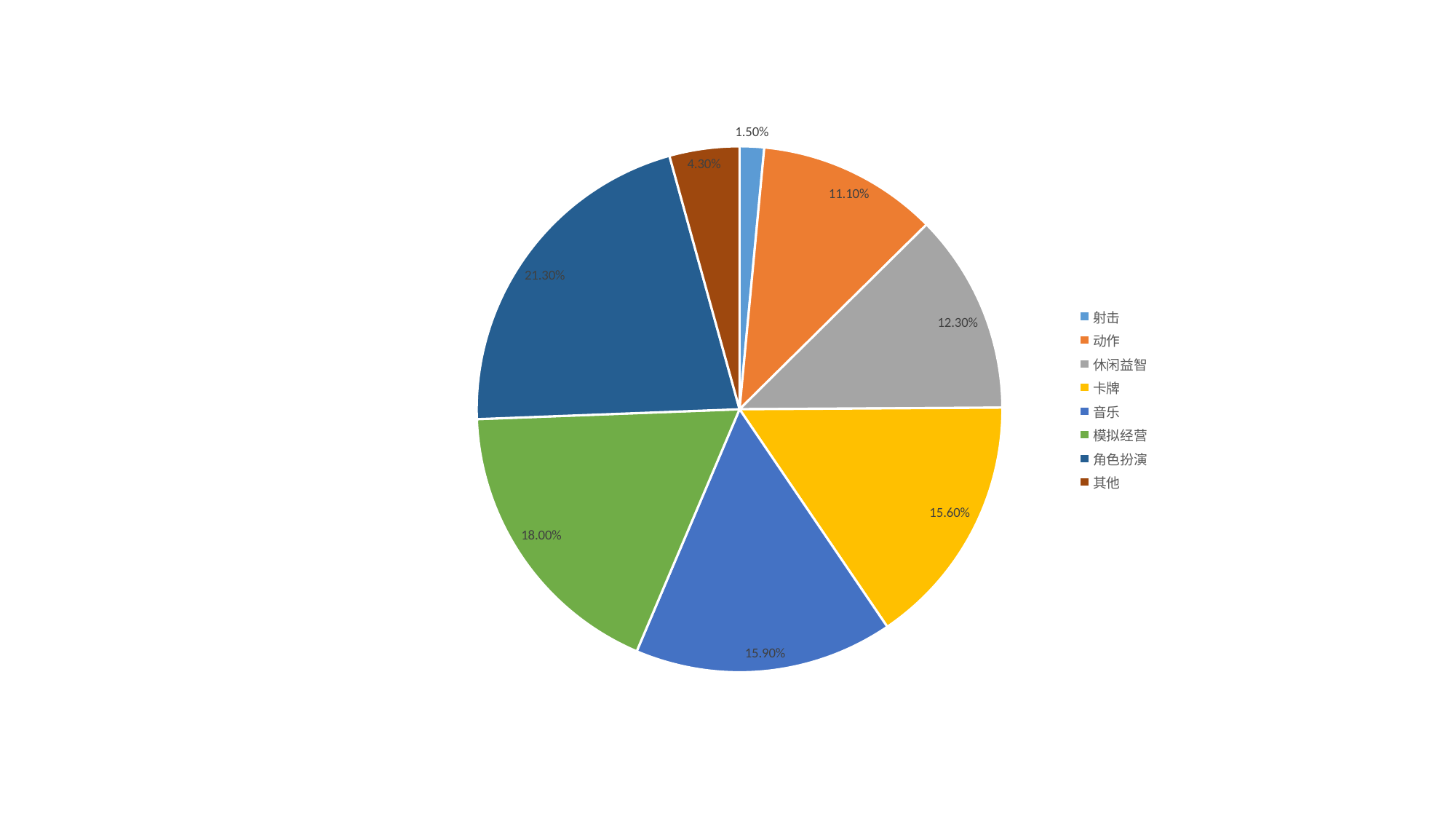

### Chart

| Category | 百分比 |
|---|---|
| 射击 | 0.015 |
| 动作 | 0.111 |
| 休闲益智 | 0.123 |
| 卡牌 | 0.156 |
| 音乐 | 0.159 |
| 模拟经营 | 0.18 |
| 角色扮演 | 0.213 |
| 其他 | 0.043 |